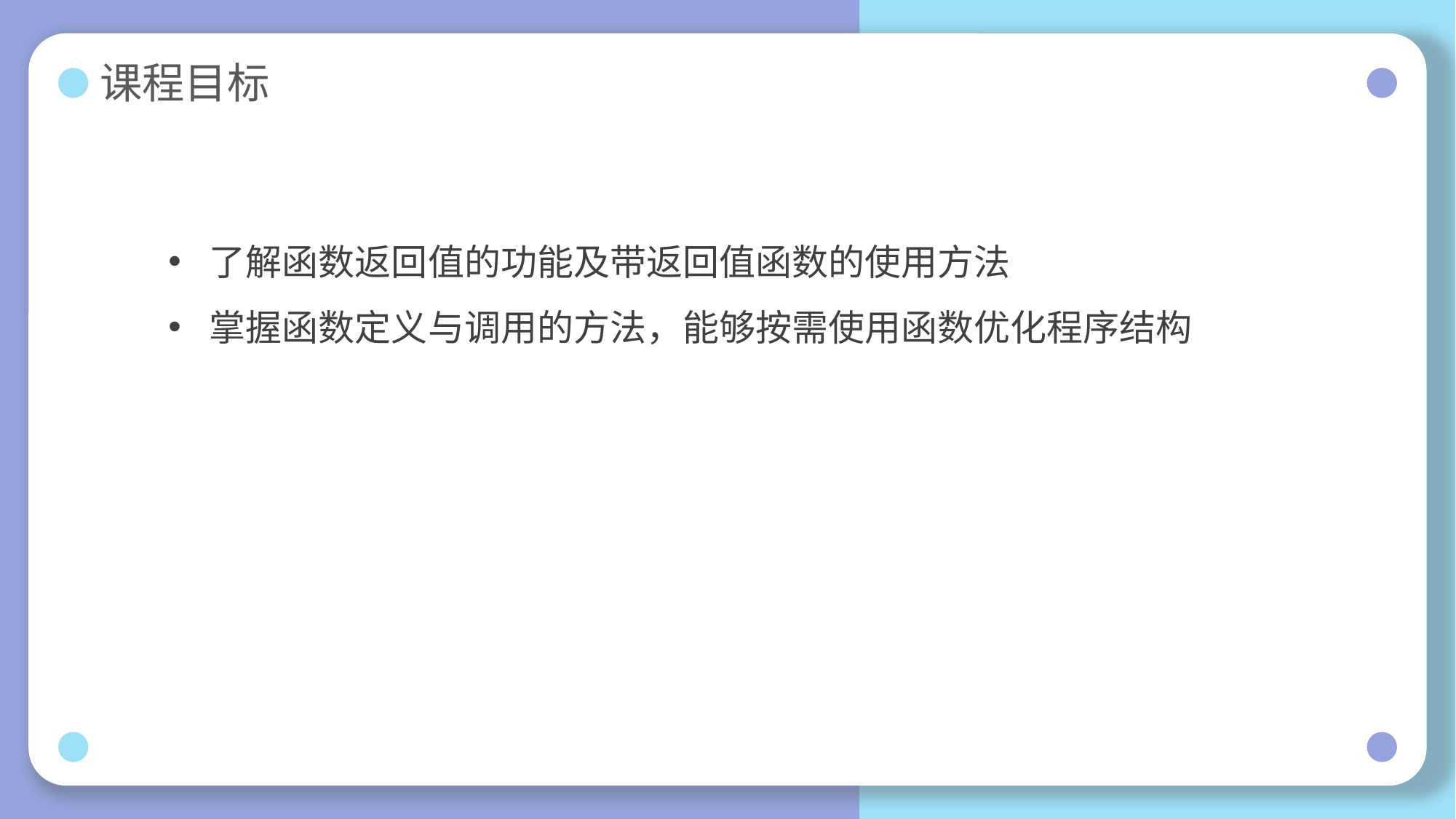

# 课程目标
了解函数返回值的功能及带返回值函数的使用方法
掌握函数定义与调用的方法，能够按需使用函数优化程序结构